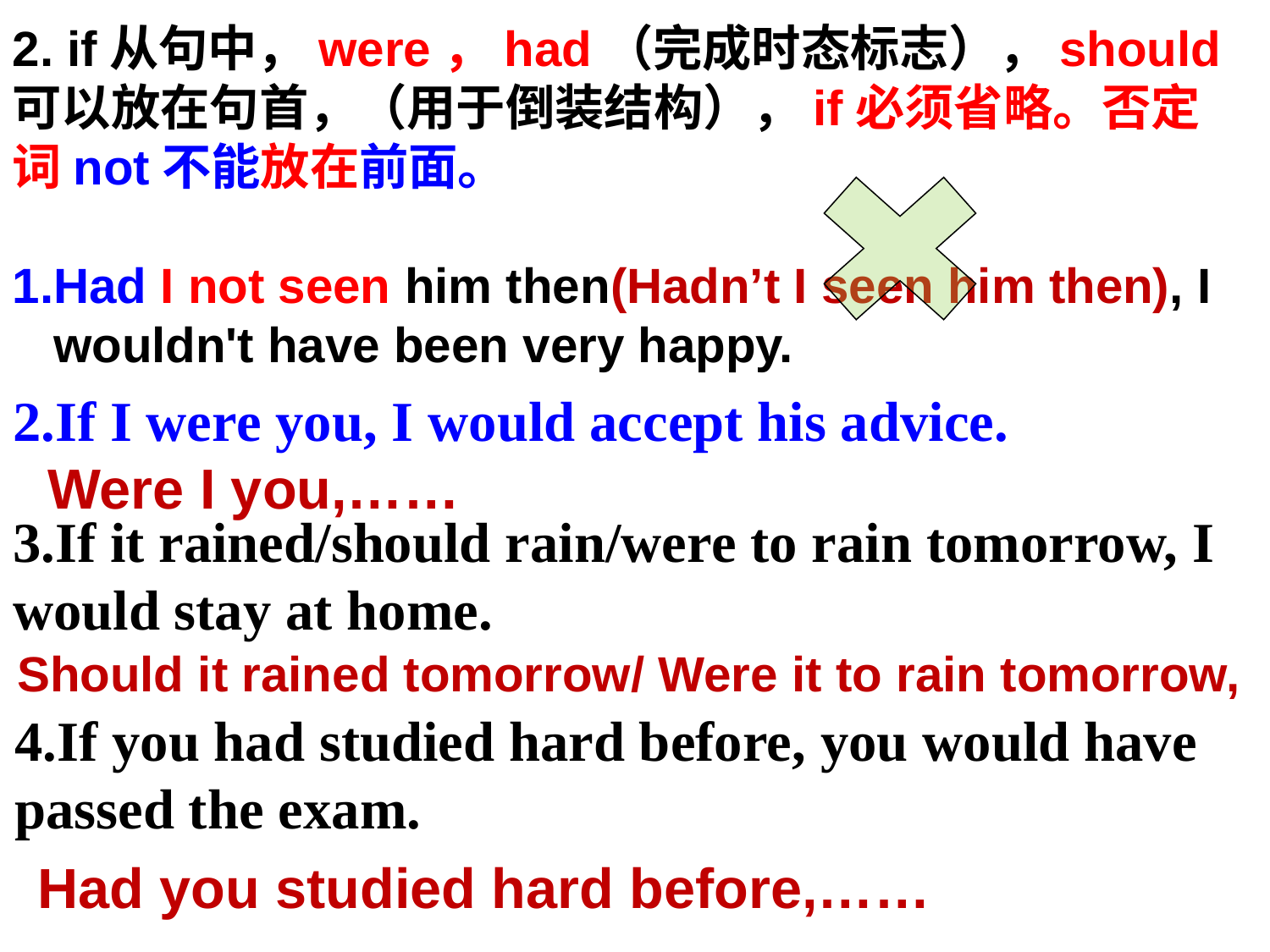

2. if从句中，were，had（完成时态标志），should可以放在句首，（用于倒装结构），if必须省略。否定词not不能放在前面。

1.Had I not seen him then(Hadn’t I seen him then), I
   wouldn't have been very happy.

2.If I were you, I would accept his advice.

3.If it rained/should rain/were to rain tomorrow, I would stay at home.
Were I you,……

4.If you had studied hard before, you would have passed the exam.
Should it rained tomorrow/ Were it to rain tomorrow,
Had you studied hard before,……